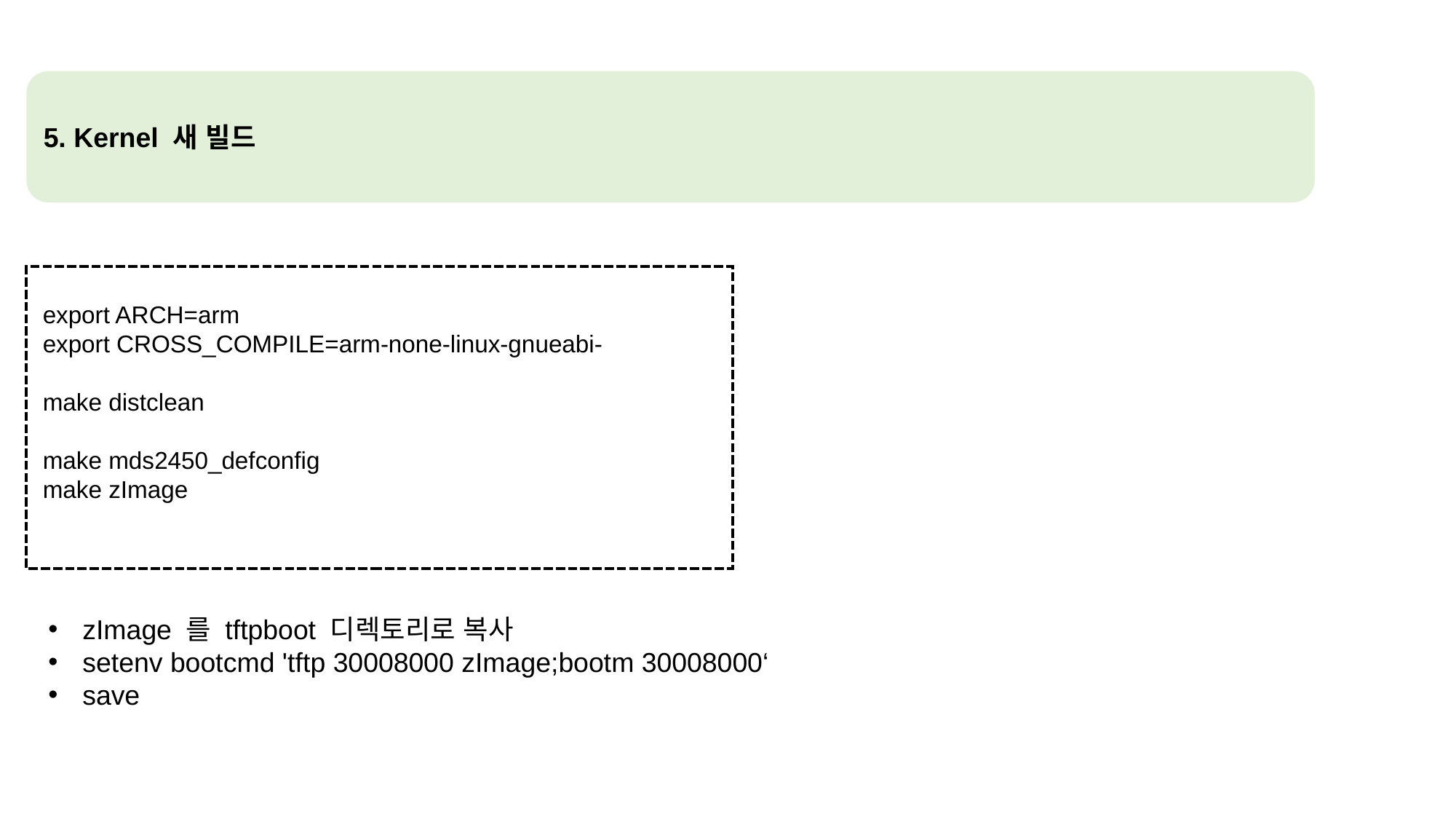

5. Kernel 새 빌드

export ARCH=arm
export CROSS_COMPILE=arm-none-linux-gnueabi-

make distclean

make mds2450_defconfig
make zImage

zImage 를 tftpboot 디렉토리로 복사
setenv bootcmd 'tftp 30008000 zImage;bootm 30008000‘
save